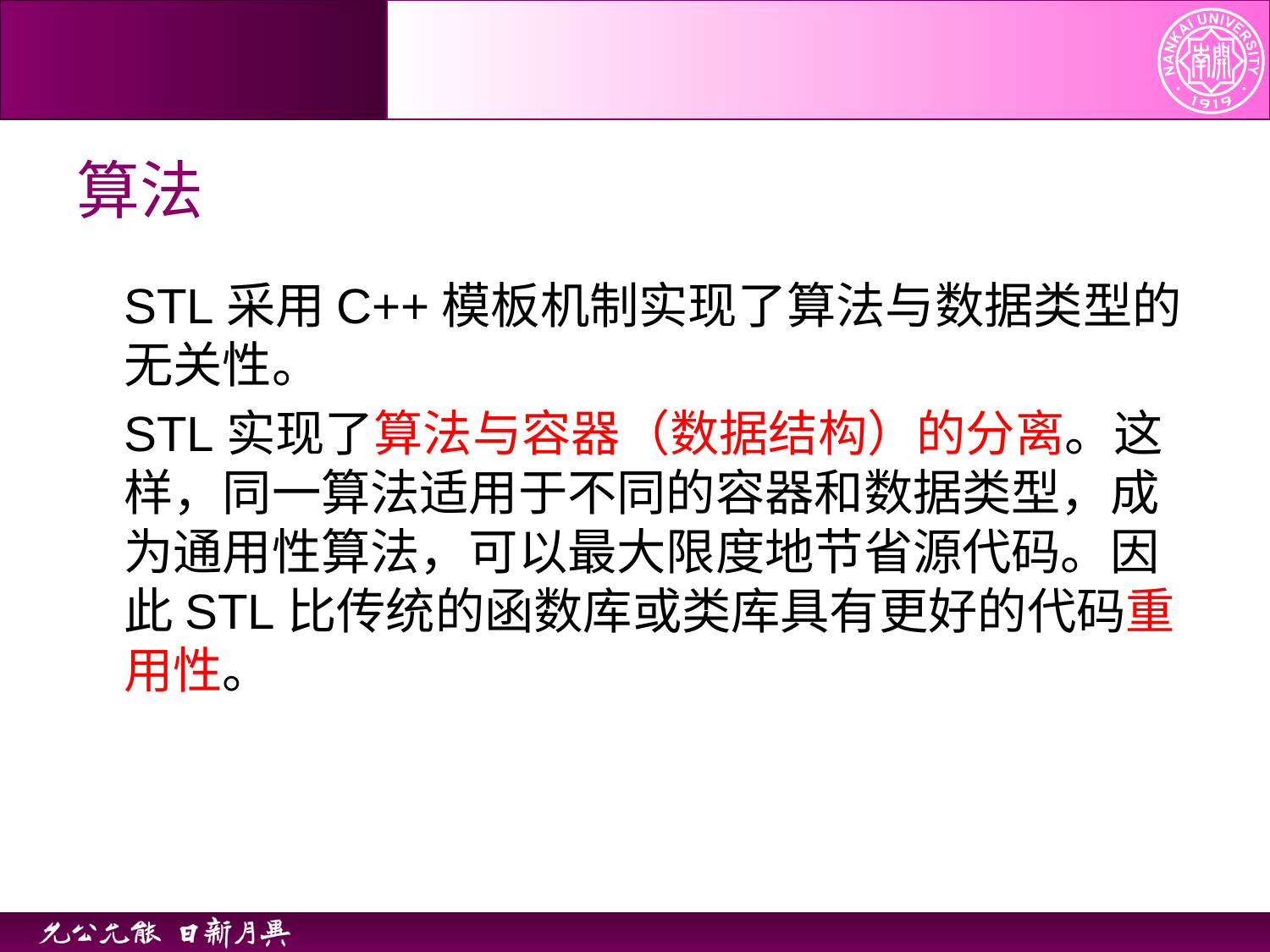

# 算法
STL采用C++模板机制实现了算法与数据类型的无关性。
STL实现了算法与容器（数据结构）的分离。这样，同一算法适用于不同的容器和数据类型，成为通用性算法，可以最大限度地节省源代码。因此STL比传统的函数库或类库具有更好的代码重用性。